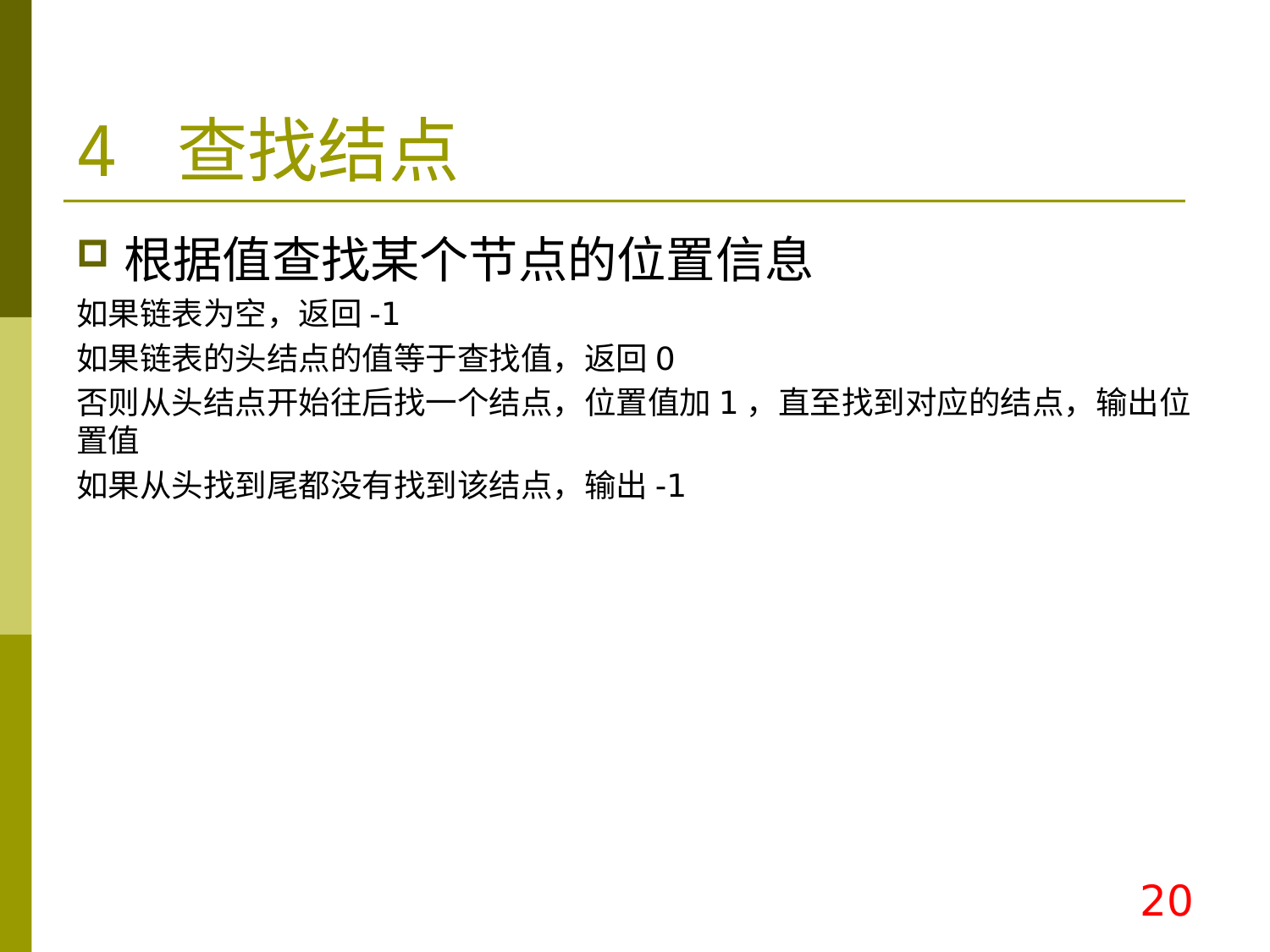

4 查找结点
根据值查找某个节点的位置信息
如果链表为空，返回-1
如果链表的头结点的值等于查找值，返回0
否则从头结点开始往后找一个结点，位置值加1，直至找到对应的结点，输出位置值
如果从头找到尾都没有找到该结点，输出-1
20